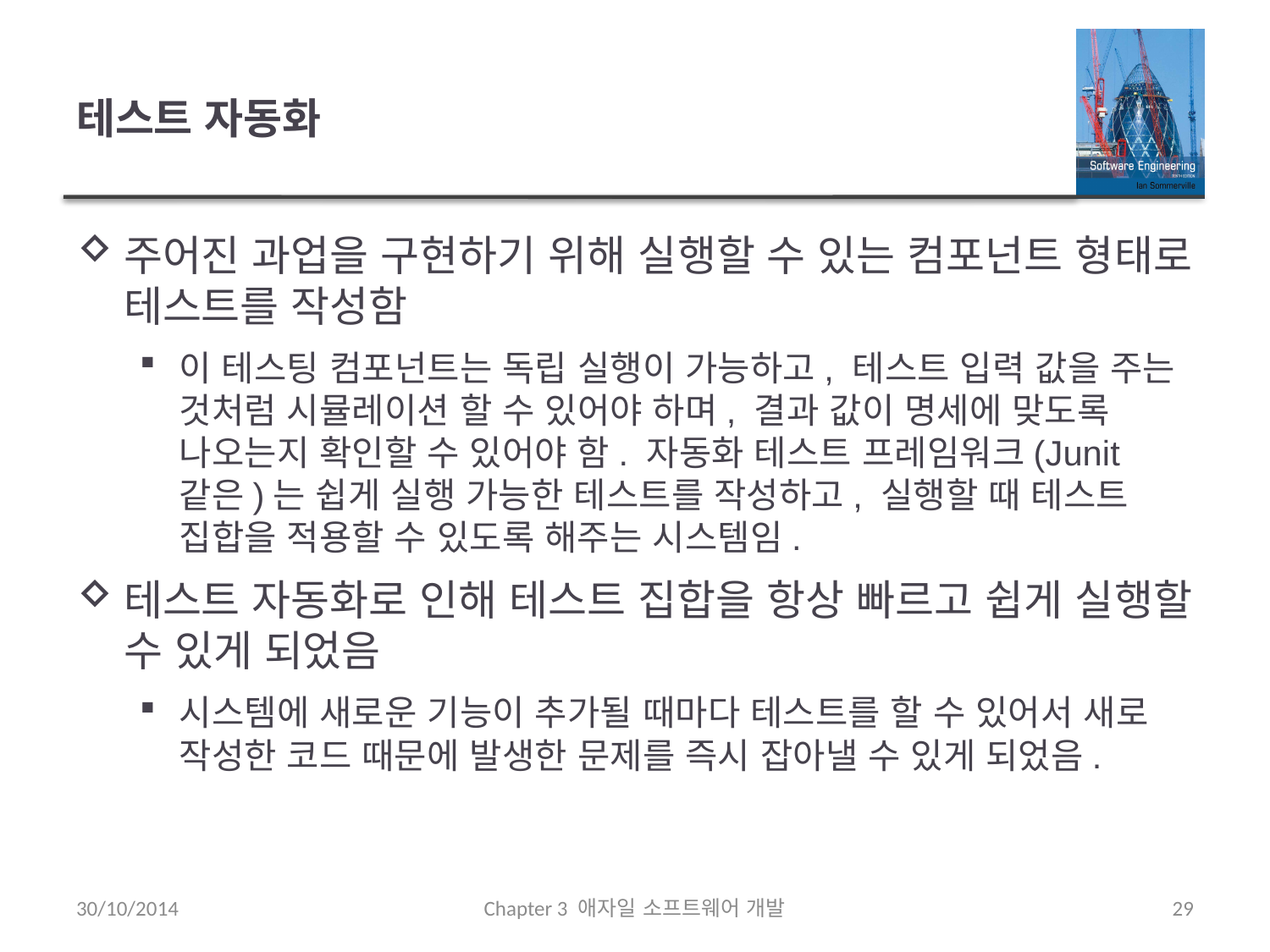

# 테스트 자동화
주어진 과업을 구현하기 위해 실행할 수 있는 컴포넌트 형태로 테스트를 작성함
이 테스팅 컴포넌트는 독립 실행이 가능하고, 테스트 입력 값을 주는 것처럼 시뮬레이션 할 수 있어야 하며, 결과 값이 명세에 맞도록 나오는지 확인할 수 있어야 함. 자동화 테스트 프레임워크(Junit 같은)는 쉽게 실행 가능한 테스트를 작성하고, 실행할 때 테스트 집합을 적용할 수 있도록 해주는 시스템임.
테스트 자동화로 인해 테스트 집합을 항상 빠르고 쉽게 실행할 수 있게 되었음
시스템에 새로운 기능이 추가될 때마다 테스트를 할 수 있어서 새로 작성한 코드 때문에 발생한 문제를 즉시 잡아낼 수 있게 되었음.

30/10/2014
Chapter 3 애자일 소프트웨어 개발
29